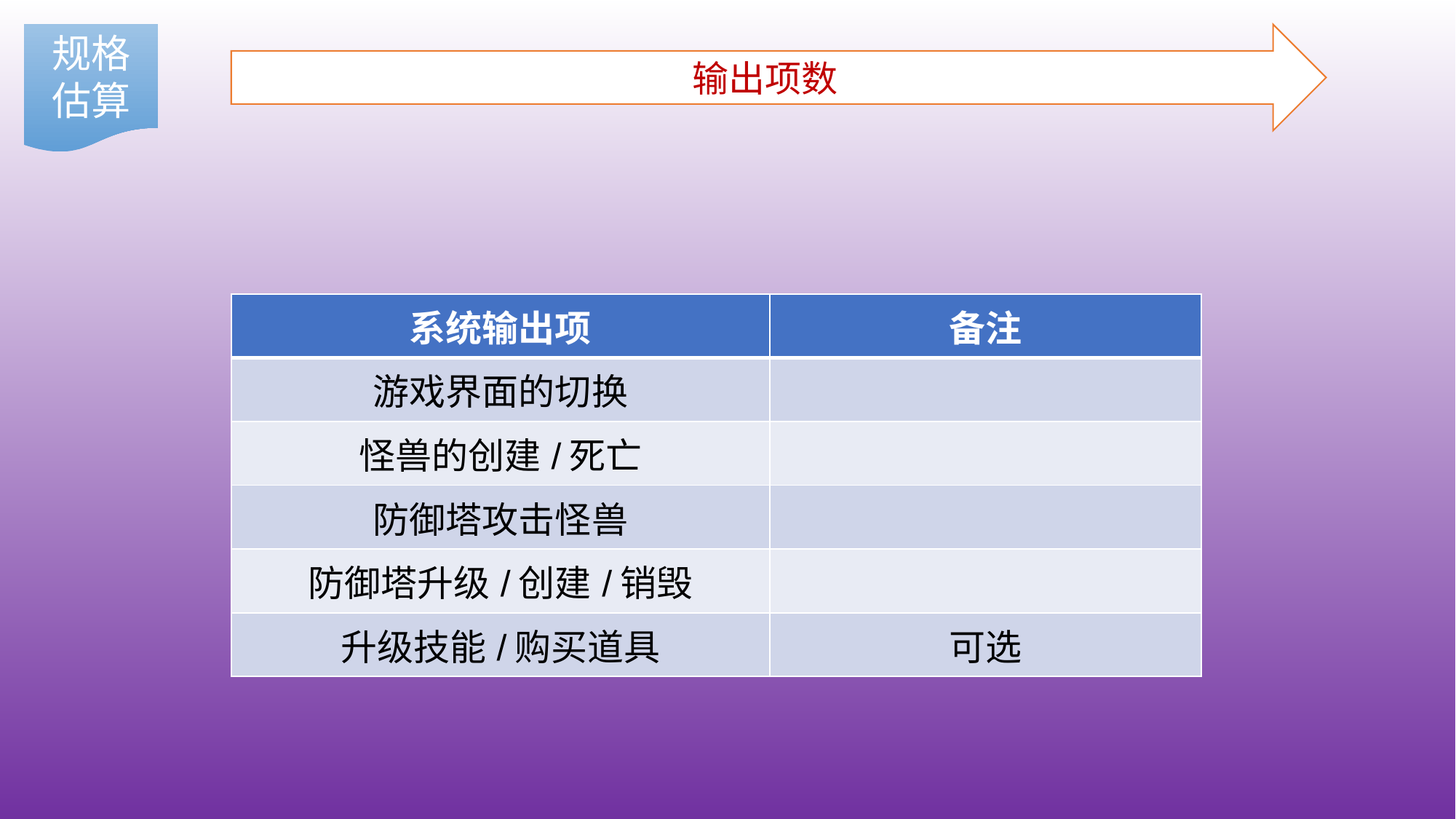

规格估算
输出项数
| 系统输出项 | 备注 |
| --- | --- |
| 游戏界面的切换 |  |
| 怪兽的创建/死亡 |  |
| 防御塔攻击怪兽 |  |
| 防御塔升级/创建/销毁 |  |
| 升级技能/购买道具 | 可选 |